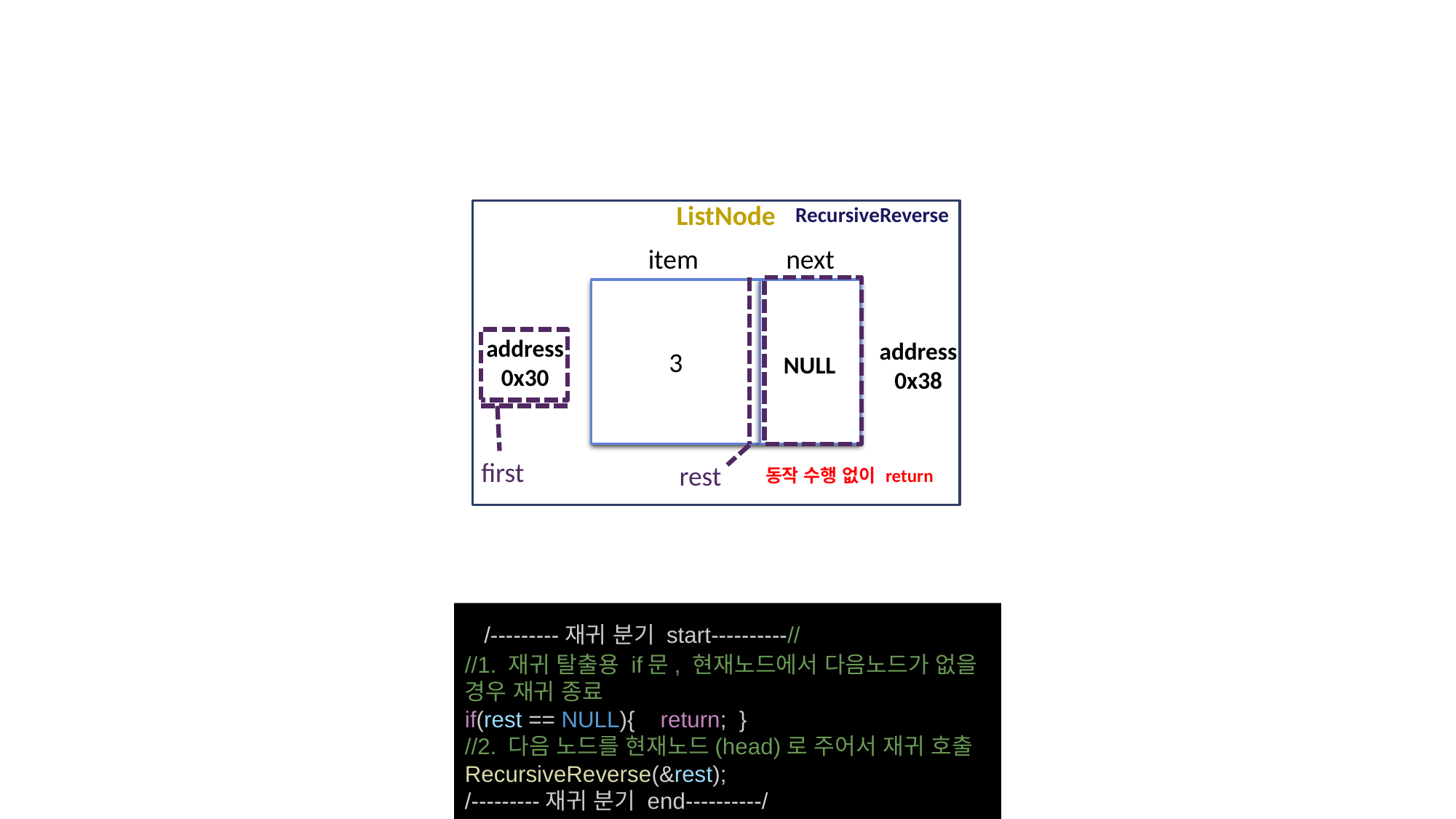

ListNode
item
next
3

address
0x30
NULL
RecursiveReverse

address
0x38
first
rest
동작 수행 없이 return
  /---------재귀 분기 start----------//
//1. 재귀 탈출용 if문, 현재노드에서 다음노드가 없을 경우 재귀 종료
if(rest == NULL){    return;  }
//2. 다음 노드를 현재노드(head)로 주어서 재귀 호출
RecursiveReverse(&rest);
/---------재귀 분기 end----------/